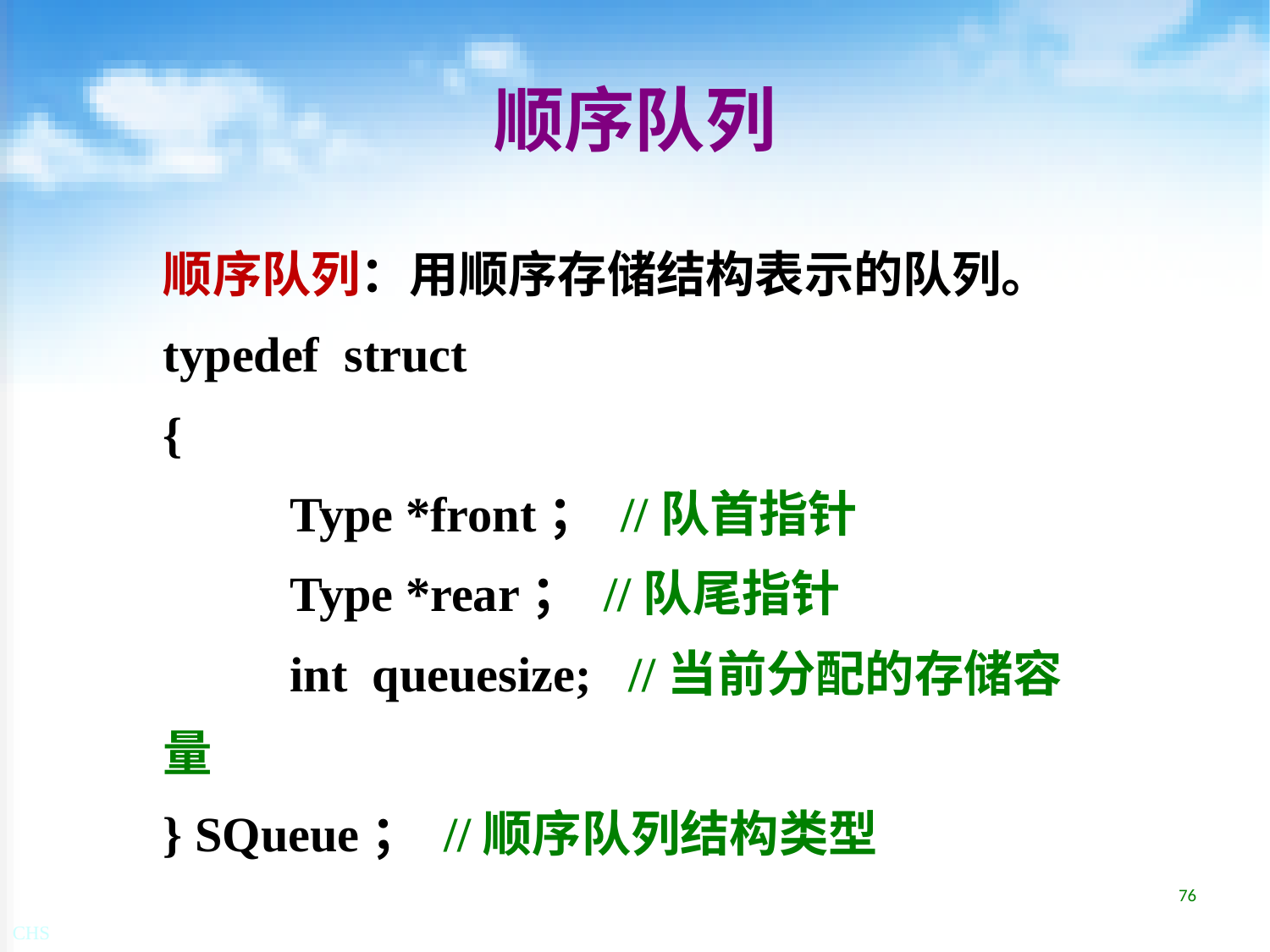

# 顺序队列
顺序队列：用顺序存储结构表示的队列。
typedef  struct
{
	Type *front； //队首指针
	Type *rear； //队尾指针
	int  queuesize;   //当前分配的存储容量
} SQueue； //顺序队列结构类型
76